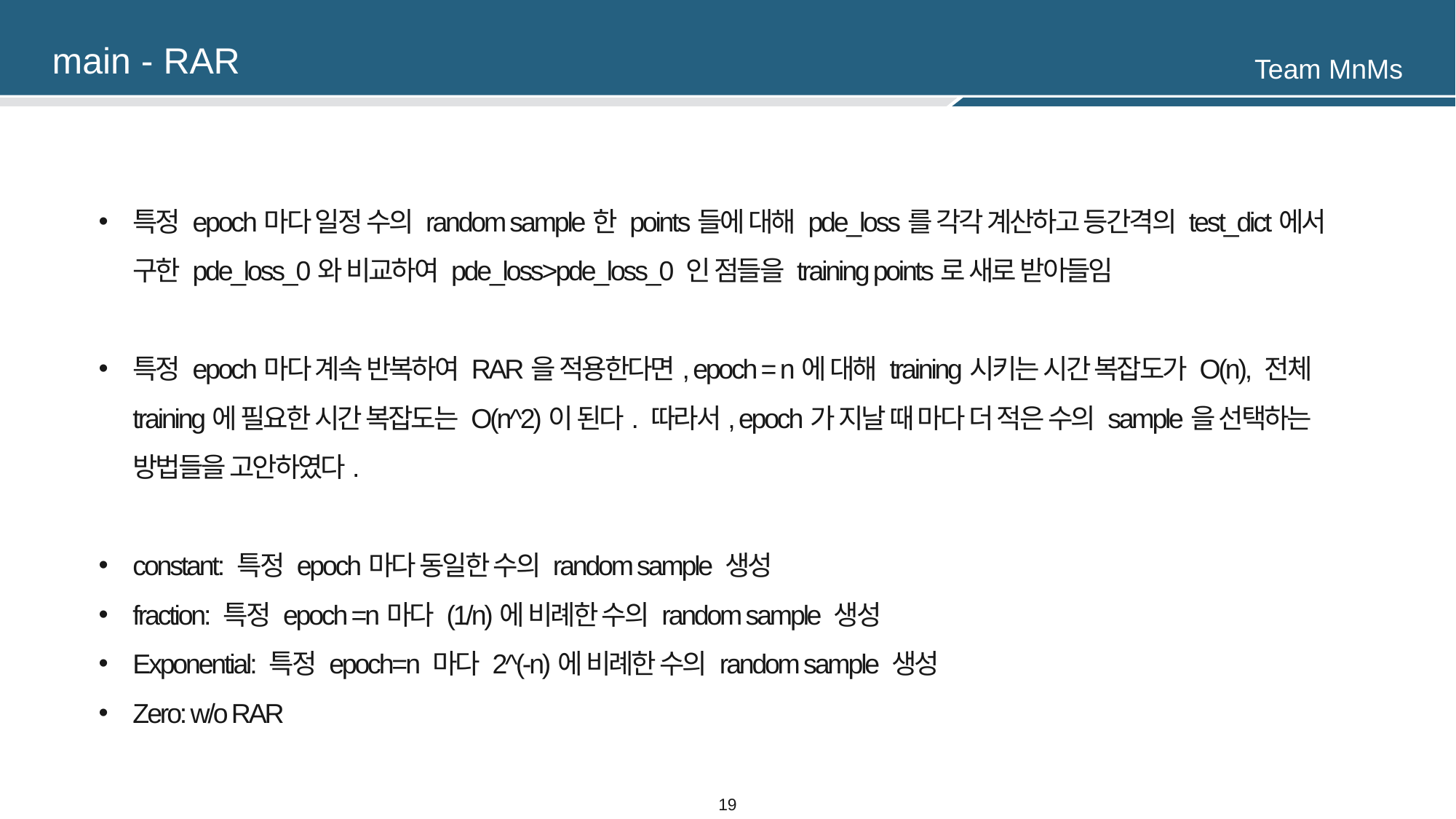

main - RAR
특정 epoch마다 일정 수의 random sample한 points들에 대해 pde_loss를 각각 계산하고 등간격의 test_dict에서 구한 pde_loss_0와 비교하여 pde_loss>pde_loss_0 인 점들을 training points로 새로 받아들임

특정 epoch마다 계속 반복하여 RAR을 적용한다면, epoch = n에 대해 training시키는 시간 복잡도가 O(n), 전체 training에 필요한 시간 복잡도는 O(n^2)이 된다. 따라서, epoch가 지날 때 마다 더 적은 수의 sample을 선택하는 방법들을 고안하였다.

constant: 특정 epoch마다 동일한 수의 random sample 생성
fraction: 특정 epoch =n마다 (1/n)에 비례한 수의 random sample 생성
Exponential: 특정 epoch=n 마다 2^(-n)에 비례한 수의 random sample 생성
Zero: w/o RAR